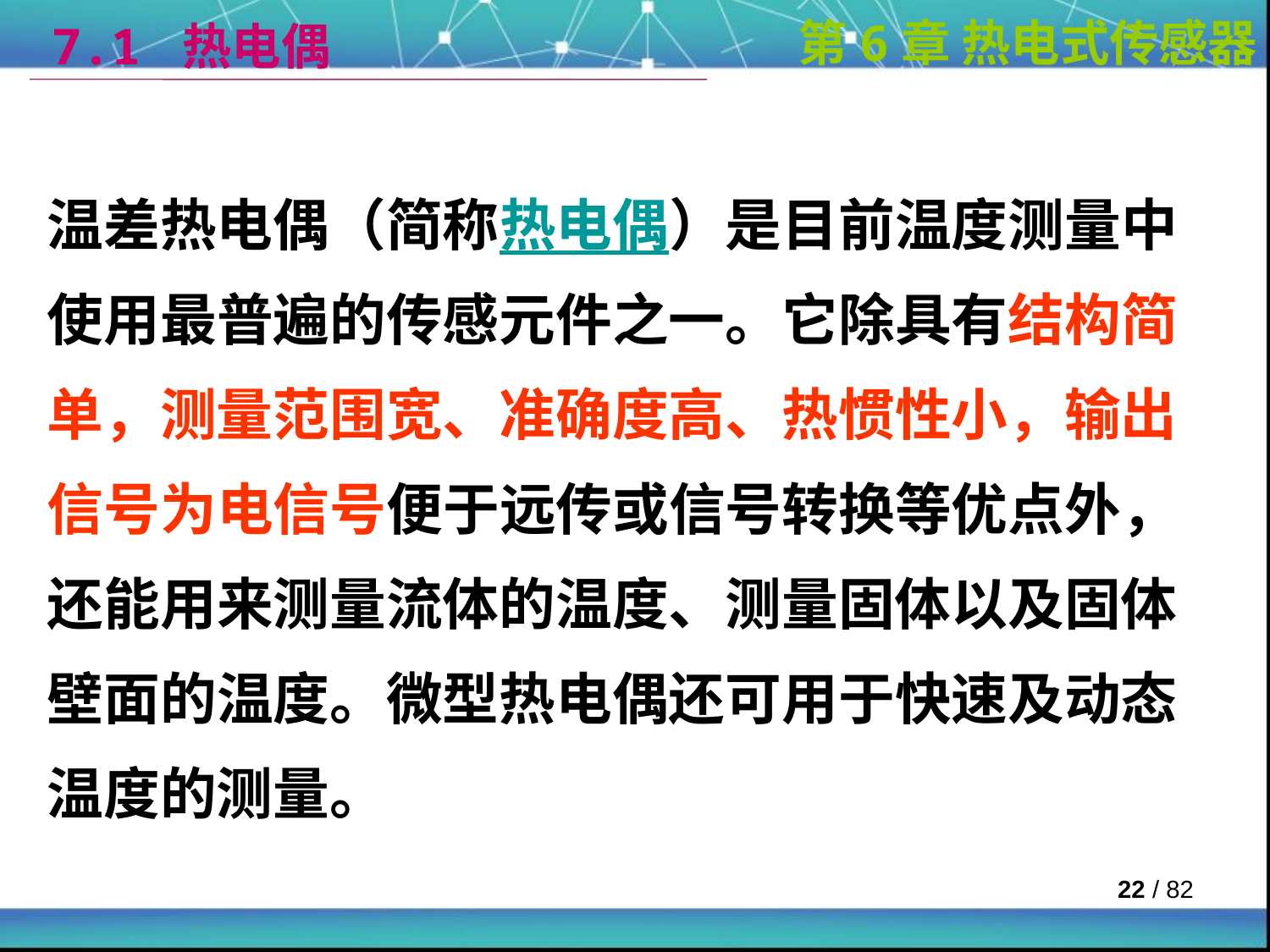

7.1 热电偶
第6章 热电式传感器

温差热电偶（简称热电偶）是目前温度测量中使用最普遍的传感元件之一。它除具有结构简单，测量范围宽、准确度高、热惯性小，输出信号为电信号便于远传或信号转换等优点外，还能用来测量流体的温度、测量固体以及固体壁面的温度。微型热电偶还可用于快速及动态温度的测量。
22 / 82